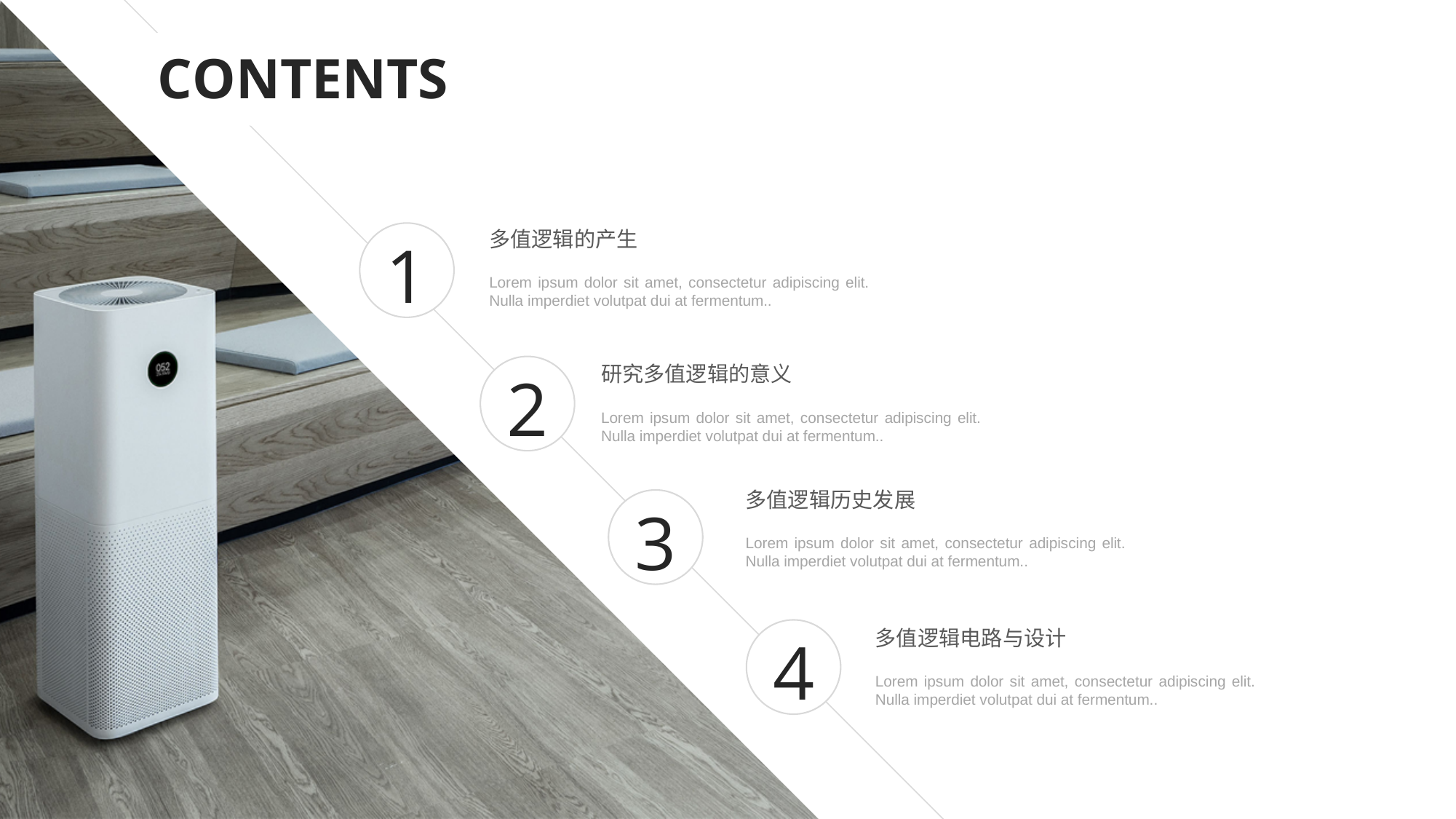

CONTENTS
多值逻辑的产生

1
Lorem ipsum dolor sit amet, consectetur adipiscing elit. Nulla imperdiet volutpat dui at fermentum..
研究多值逻辑的意义

2
Lorem ipsum dolor sit amet, consectetur adipiscing elit. Nulla imperdiet volutpat dui at fermentum..
多值逻辑历史发展

3
Lorem ipsum dolor sit amet, consectetur adipiscing elit. Nulla imperdiet volutpat dui at fermentum..
多值逻辑电路与设计

4
Lorem ipsum dolor sit amet, consectetur adipiscing elit. Nulla imperdiet volutpat dui at fermentum..